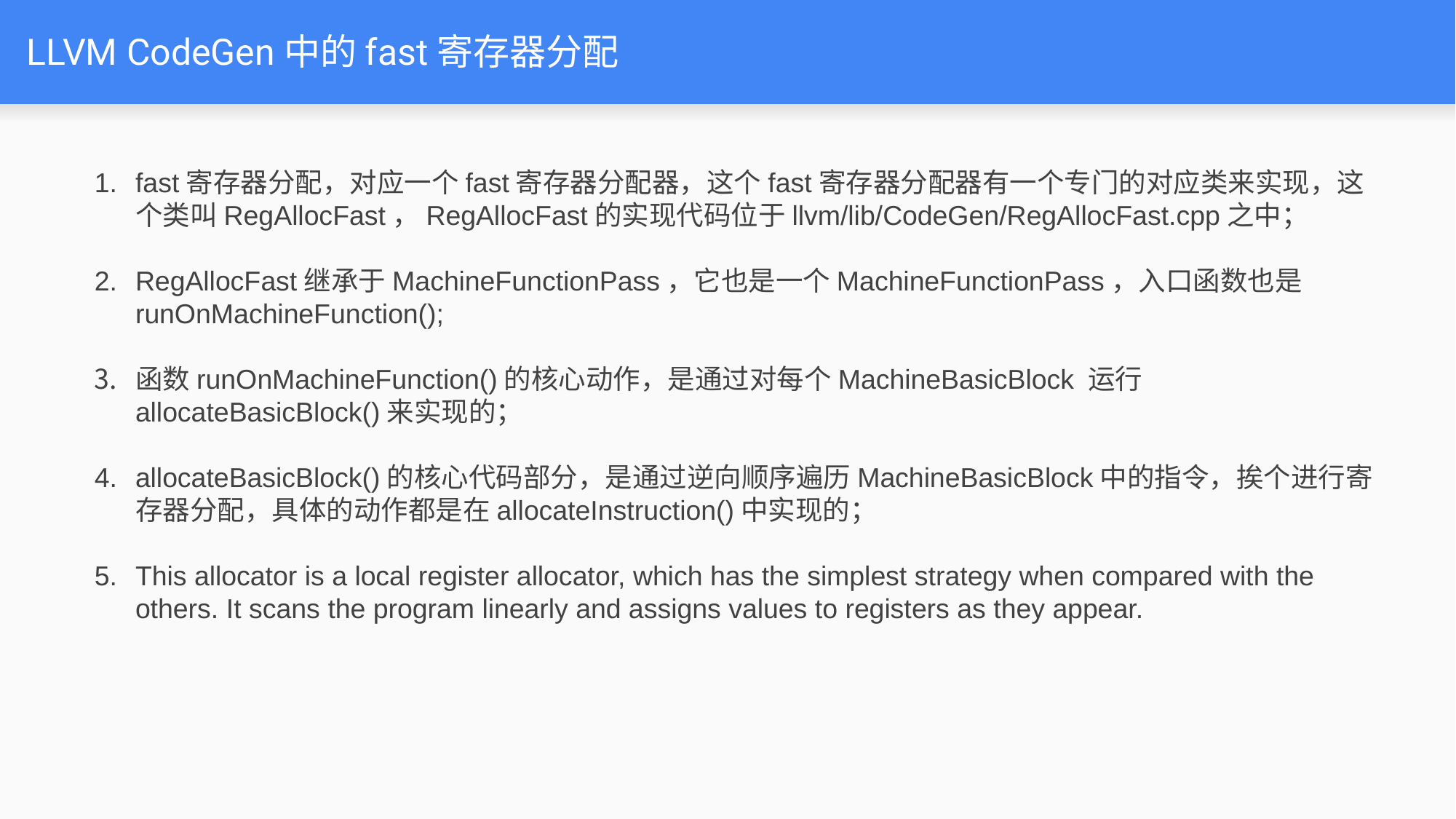

# LLVM CodeGen中的fast寄存器分配
fast寄存器分配，对应一个fast寄存器分配器，这个fast寄存器分配器有一个专门的对应类来实现，这个类叫RegAllocFast，RegAllocFast的实现代码位于llvm/lib/CodeGen/RegAllocFast.cpp之中；

RegAllocFast继承于MachineFunctionPass，它也是一个MachineFunctionPass，入口函数也是runOnMachineFunction();

函数runOnMachineFunction()的核心动作，是通过对每个MachineBasicBlock 运行allocateBasicBlock()来实现的；

allocateBasicBlock()的核心代码部分，是通过逆向顺序遍历MachineBasicBlock中的指令，挨个进行寄存器分配，具体的动作都是在allocateInstruction()中实现的；

This allocator is a local register allocator, which has the simplest strategy when compared with the others. It scans the program linearly and assigns values to registers as they appear.